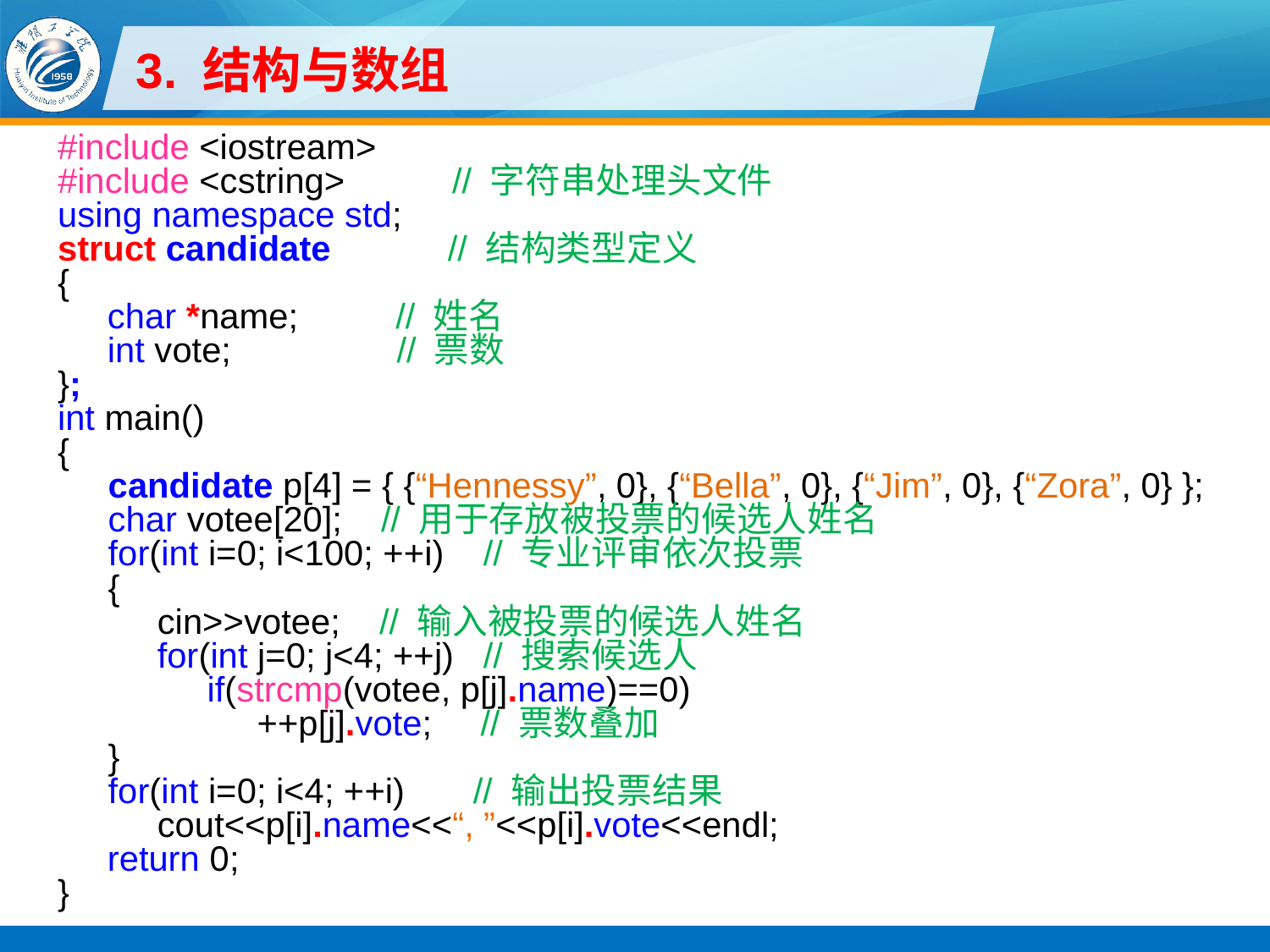

# 3. 结构与数组
#include <iostream>
#include <cstring>           // 字符串处理头文件
using namespace std;
struct candidate            // 结构类型定义
{
char *name;          // 姓名
int vote;                 // 票数
};
int main()
{
candidate p[4] = { {“Hennessy”, 0}, {“Bella”, 0}, {“Jim”, 0}, {“Zora”, 0} };
char votee[20];    // 用于存放被投票的候选人姓名
for(int i=0; i<100; ++i)    // 专业评审依次投票
{
cin>>votee;    // 输入被投票的候选人姓名
for(int j=0; j<4; ++j)   // 搜索候选人
if(strcmp(votee, p[j].name)==0)
++p[j].vote;     // 票数叠加
}
for(int i=0; i<4; ++i)       // 输出投票结果
cout<<p[i].name<<“, ”<<p[i].vote<<endl;
return 0;
}